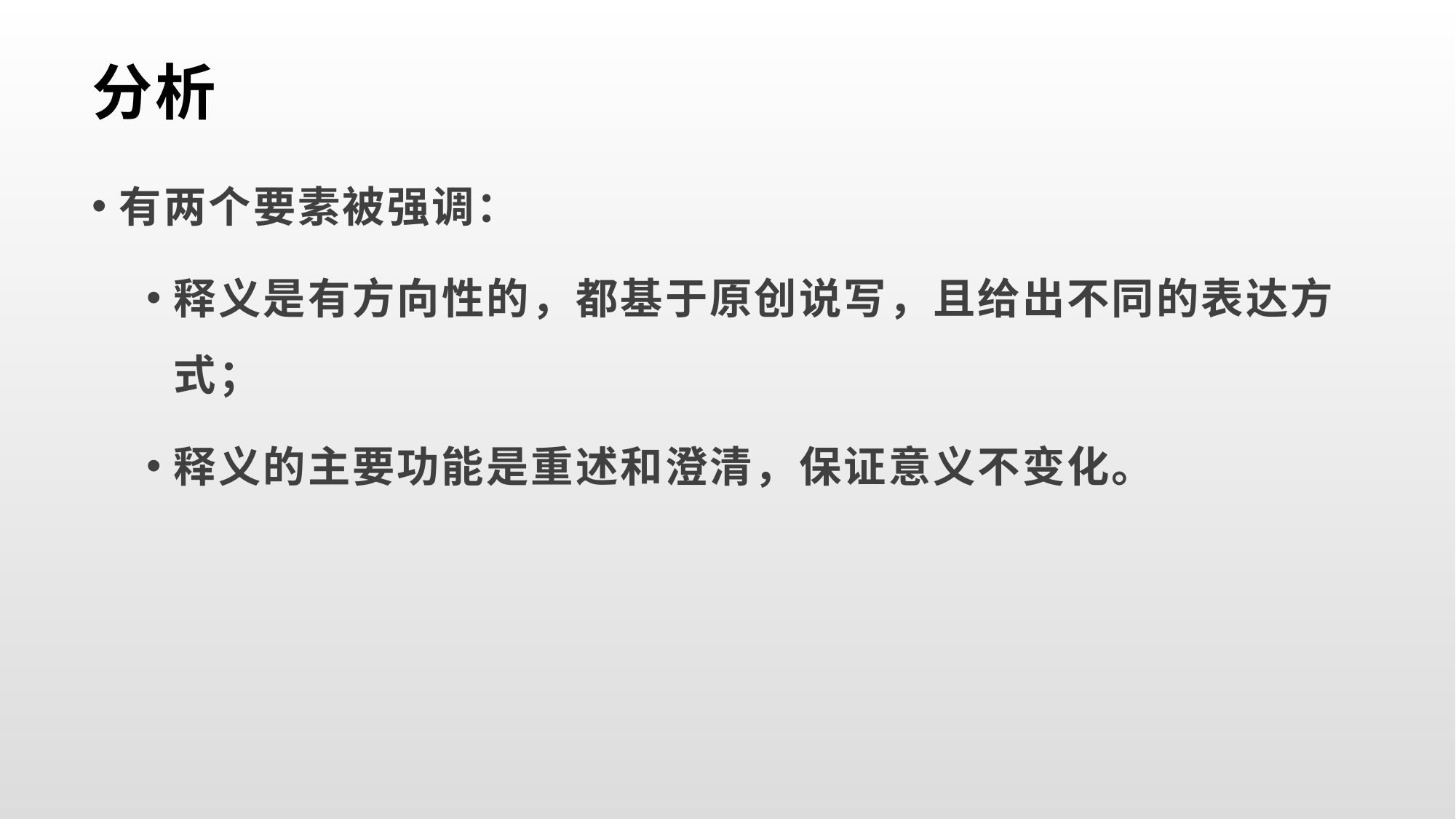

# 分析
有两个要素被强调：
释义是有方向性的，都基于原创说写，且给出不同的表达方式；
释义的主要功能是重述和澄清，保证意义不变化。